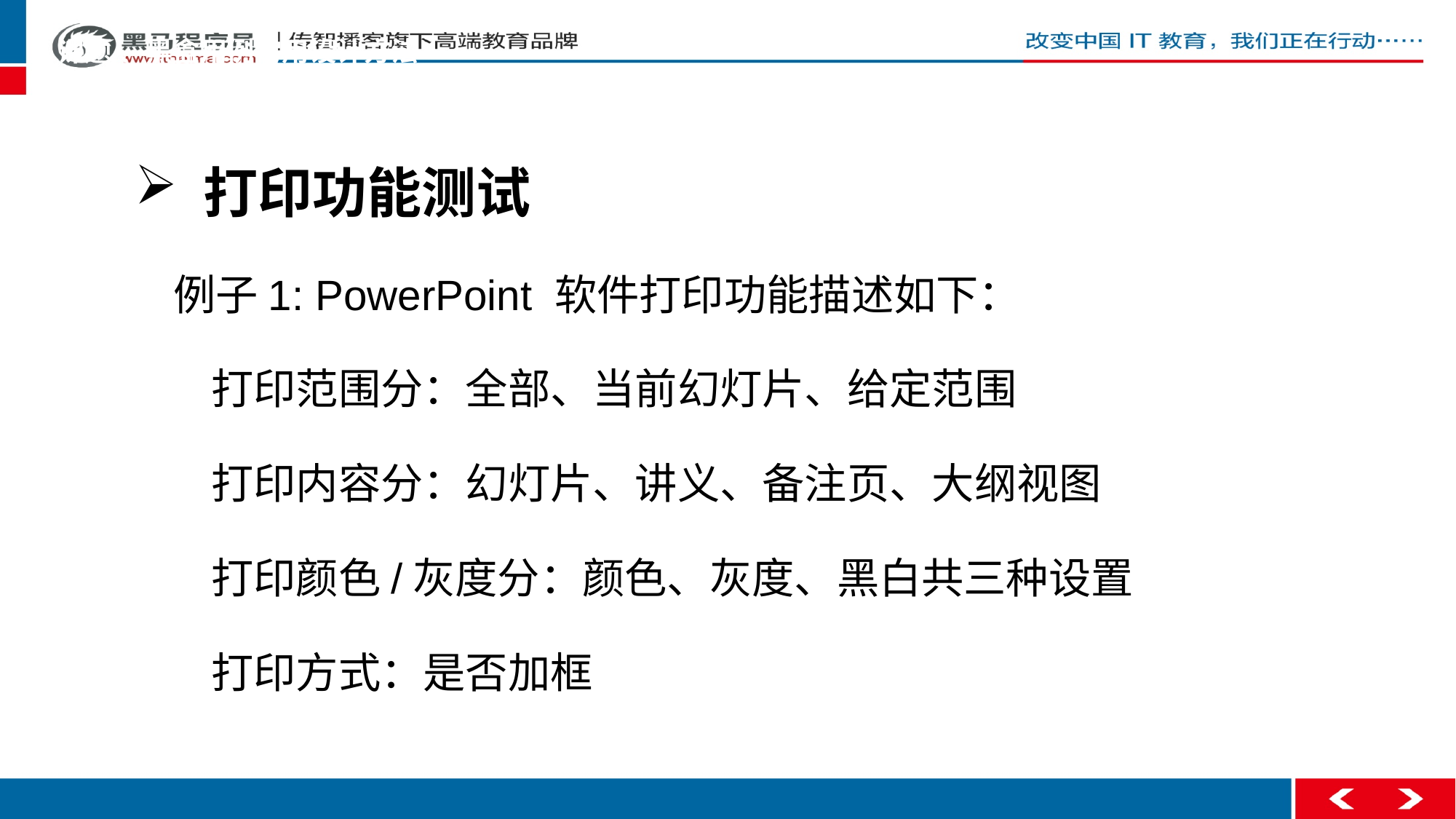

课题 、黑盒用例常用设计方法
 打印功能测试
   例子1: PowerPoint 软件打印功能描述如下：
       打印范围分：全部、当前幻灯片、给定范围
       打印内容分：幻灯片、讲义、备注页、大纲视图
       打印颜色/灰度分：颜色、灰度、黑白共三种设置
       打印方式：是否加框